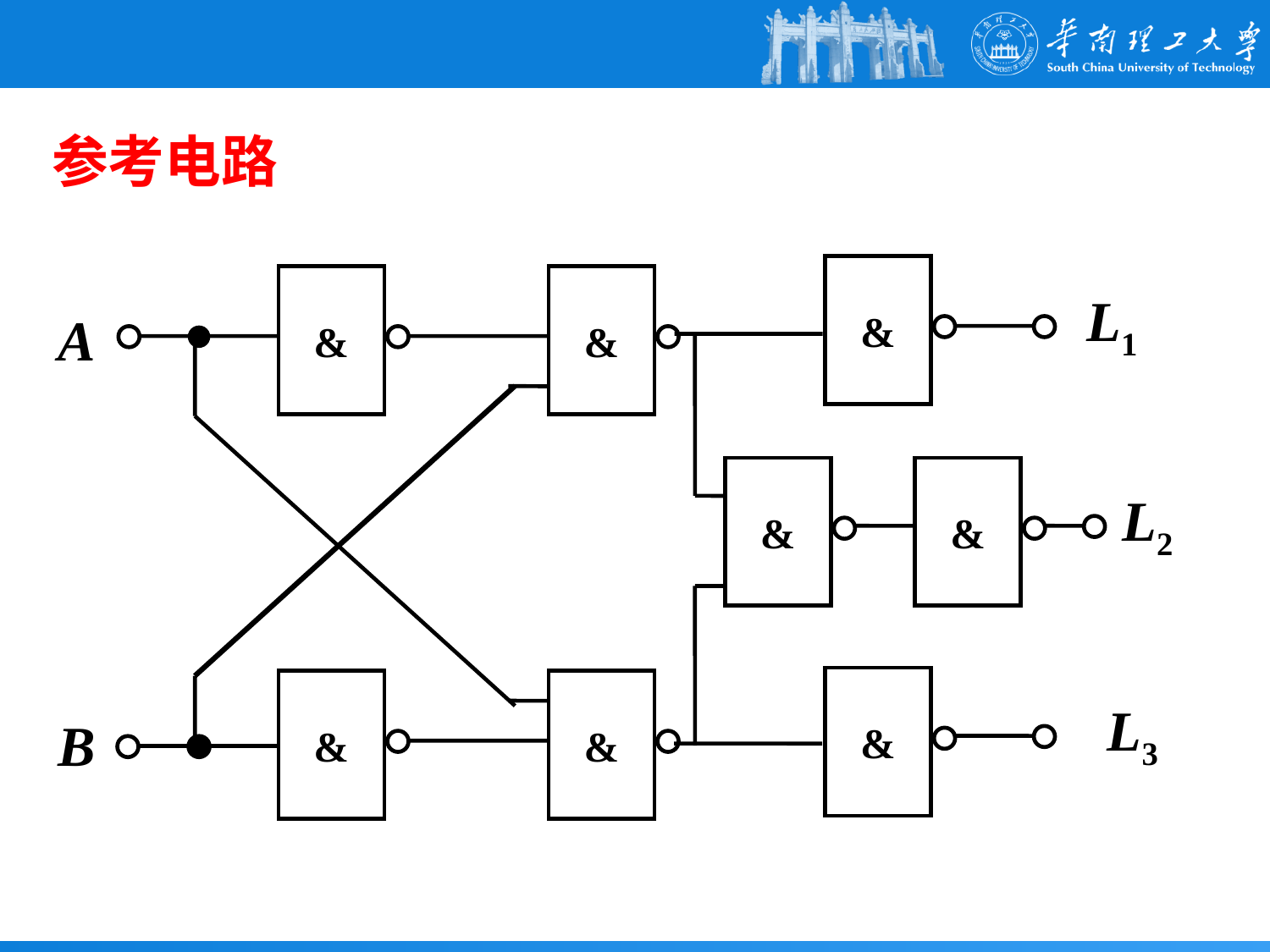

参考电路
&

&

&

L1
A

&

&

L2

&

&

&

L3
B